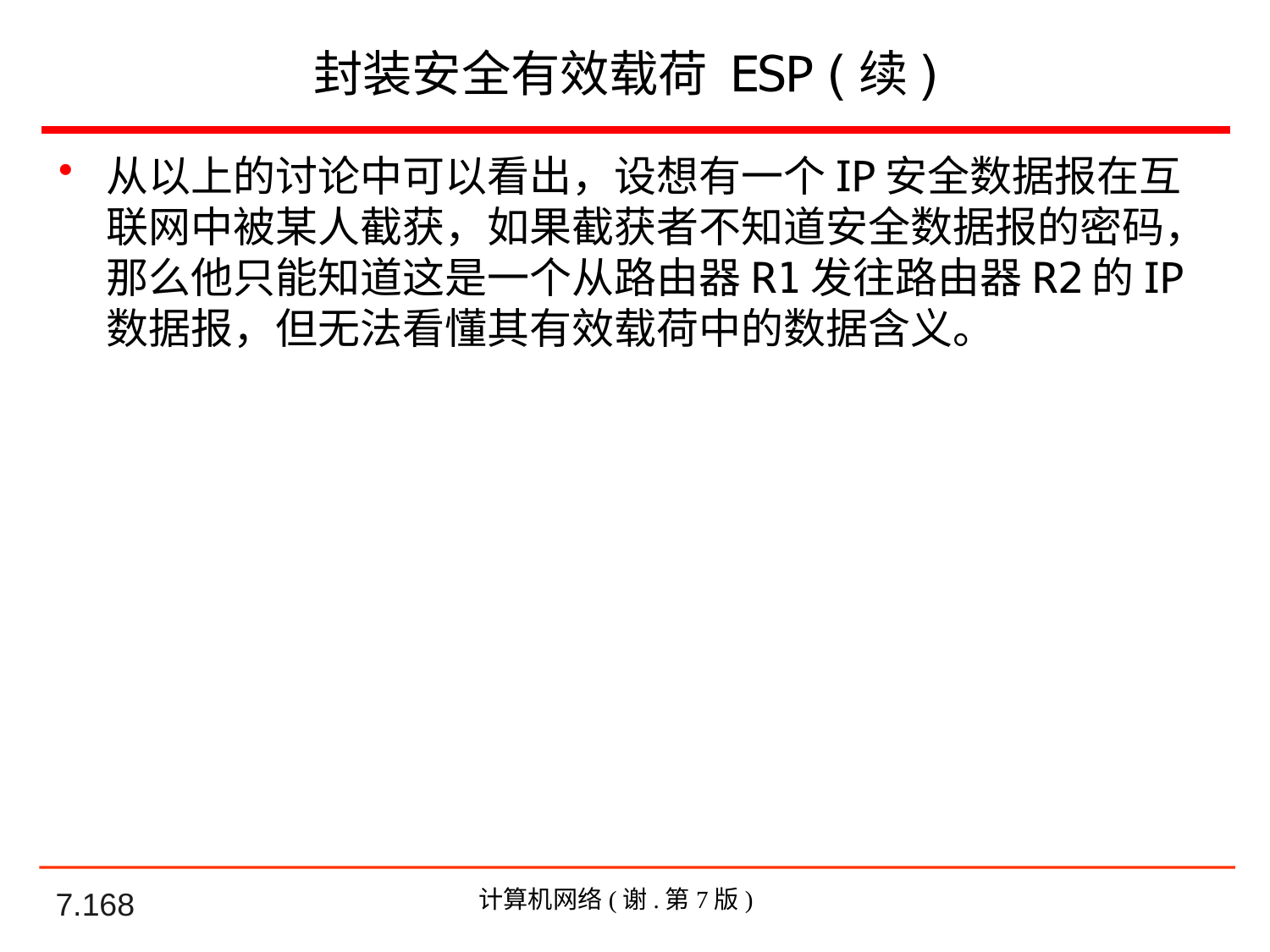

# 封装安全有效载荷 ESP (续)
从以上的讨论中可以看出，设想有一个IP安全数据报在互联网中被某人截获，如果截获者不知道安全数据报的密码，那么他只能知道这是一个从路由器R1发往路由器R2的IP数据报，但无法看懂其有效载荷中的数据含义。